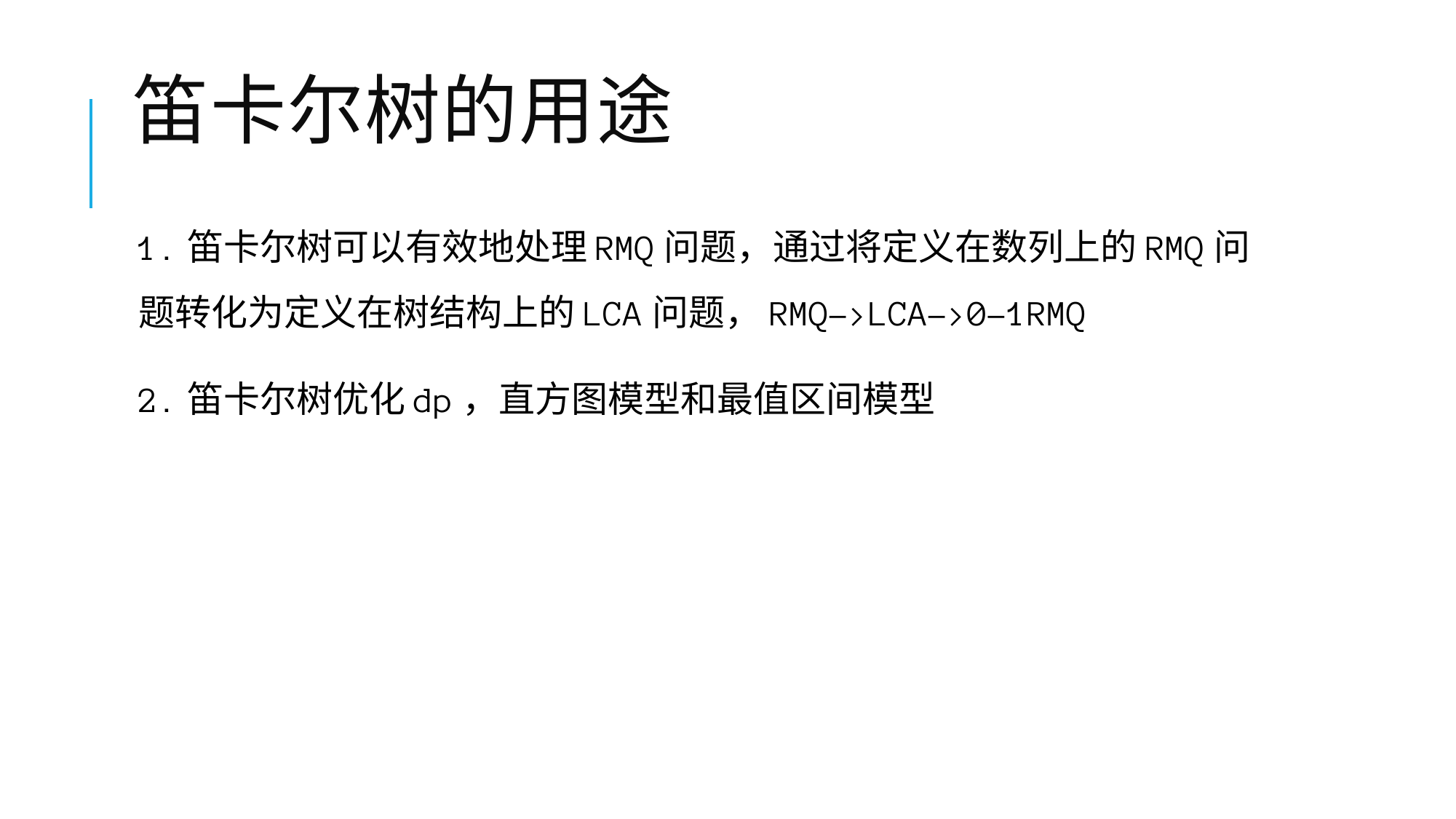

# 笛卡尔树的用途
1.笛卡尔树可以有效地处理RMQ问题，通过将定义在数列上的RMQ问题转化为定义在树结构上的LCA问题，RMQ->LCA->0-1RMQ
2.笛卡尔树优化dp，直方图模型和最值区间模型